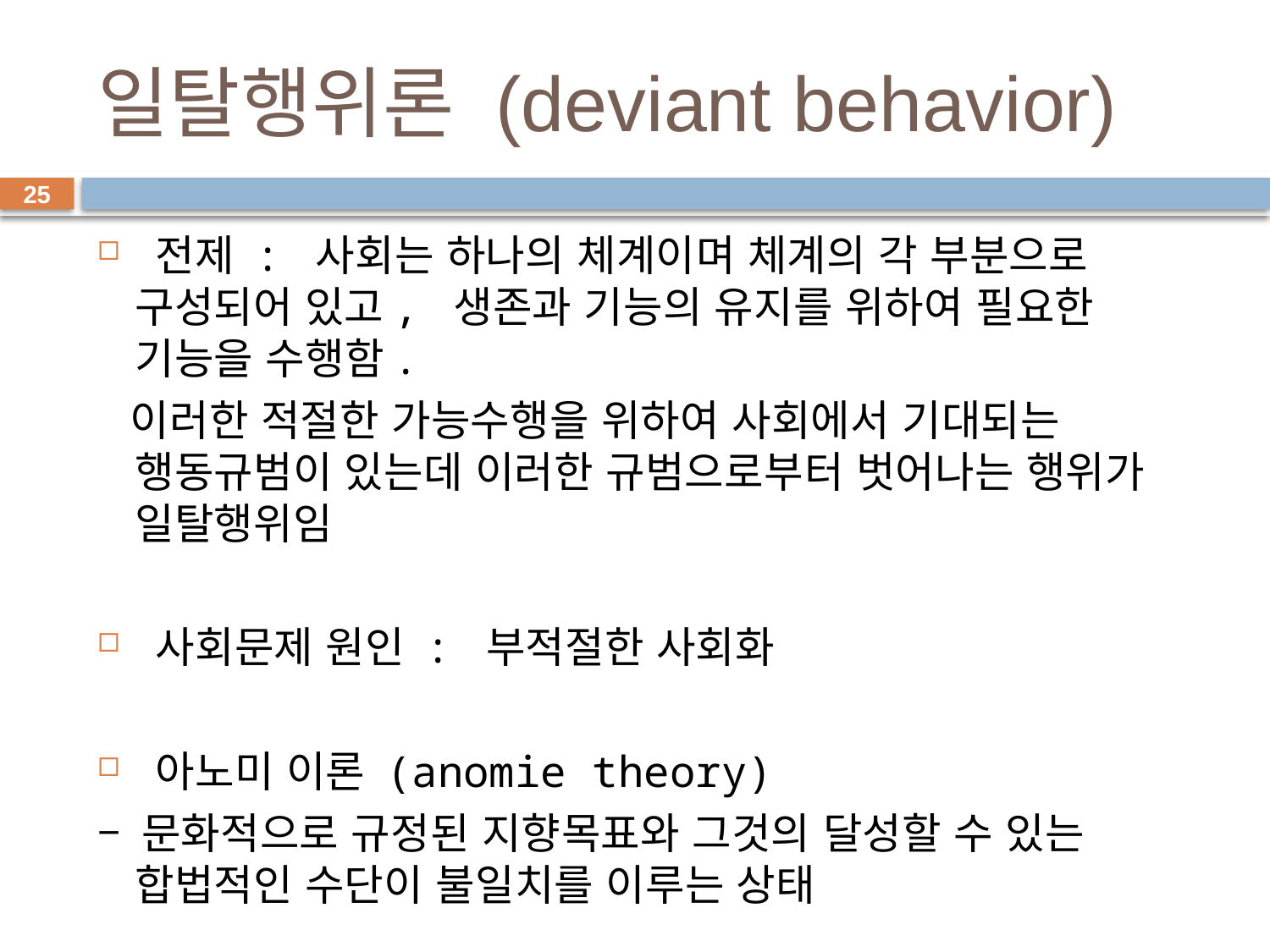

# 일탈행위론 (deviant behavior)
25
 전제 : 사회는 하나의 체계이며 체계의 각 부분으로 구성되어 있고, 생존과 기능의 유지를 위하여 필요한 기능을 수행함.
  이러한 적절한 가능수행을 위하여 사회에서 기대되는 행동규범이 있는데 이러한 규범으로부터 벗어나는 행위가 일탈행위임

 사회문제 원인 : 부적절한 사회화

 아노미 이론 (anomie theory)
– 문화적으로 규정된 지향목표와 그것의 달성할 수 있는 합법적인 수단이 불일치를 이루는 상태